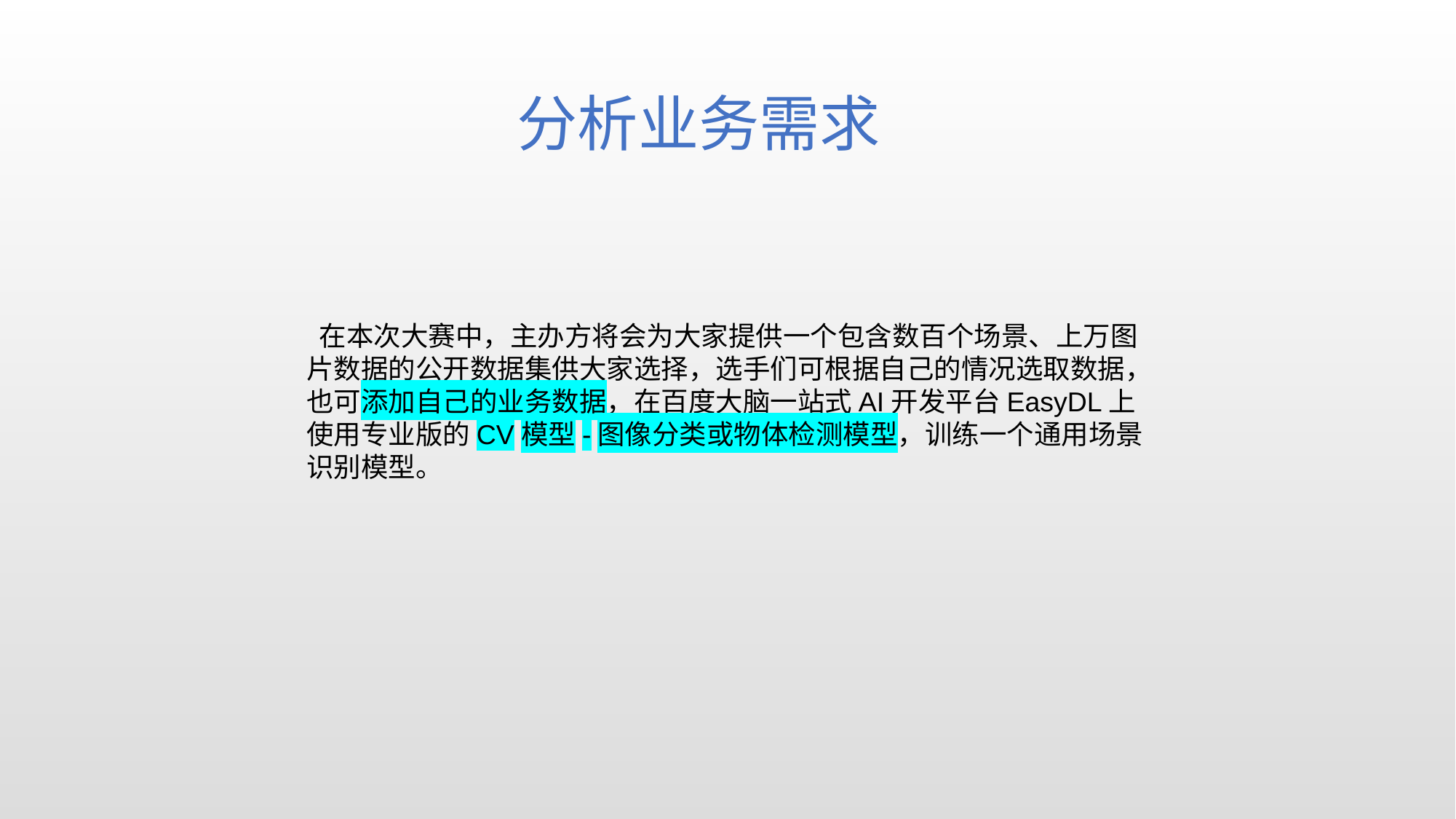

分析业务需求
 在本次大赛中，主办方将会为大家提供一个包含数百个场景、上万图片数据的公开数据集供大家选择，选手们可根据自己的情况选取数据，也可添加自己的业务数据，在百度大脑一站式AI开发平台EasyDL上使用专业版的CV模型-图像分类或物体检测模型，训练一个通用场景识别模型。